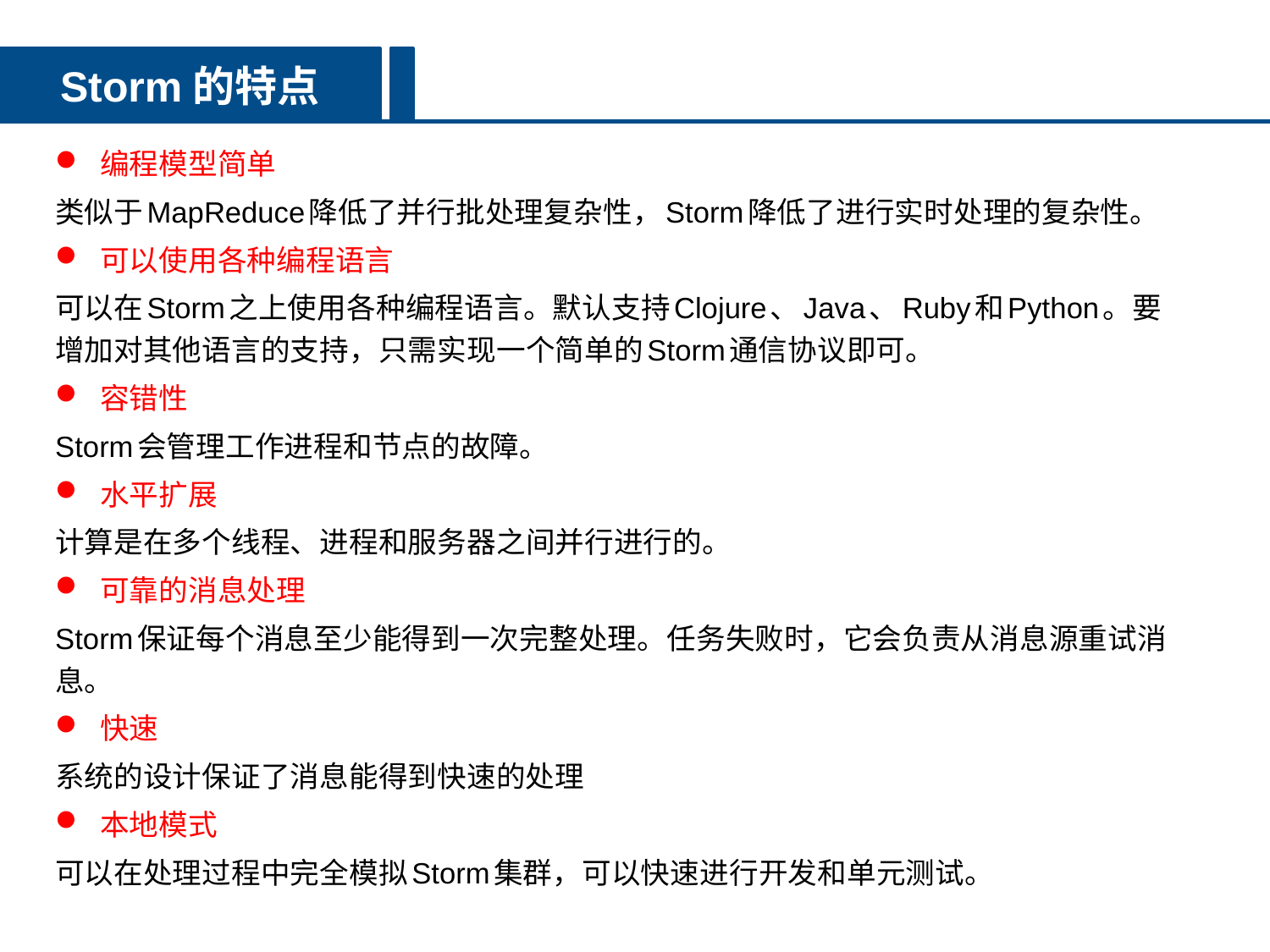

Storm的特点

编程模型简单
类似于MapReduce降低了并行批处理复杂性，Storm降低了进行实时处理的复杂性。
可以使用各种编程语言
可以在Storm之上使用各种编程语言。默认支持Clojure、Java、Ruby和Python。要增加对其他语言的支持，只需实现一个简单的Storm通信协议即可。
容错性
Storm会管理工作进程和节点的故障。
水平扩展
计算是在多个线程、进程和服务器之间并行进行的。
可靠的消息处理
Storm保证每个消息至少能得到一次完整处理。任务失败时，它会负责从消息源重试消息。
快速
系统的设计保证了消息能得到快速的处理
本地模式
可以在处理过程中完全模拟Storm集群，可以快速进行开发和单元测试。